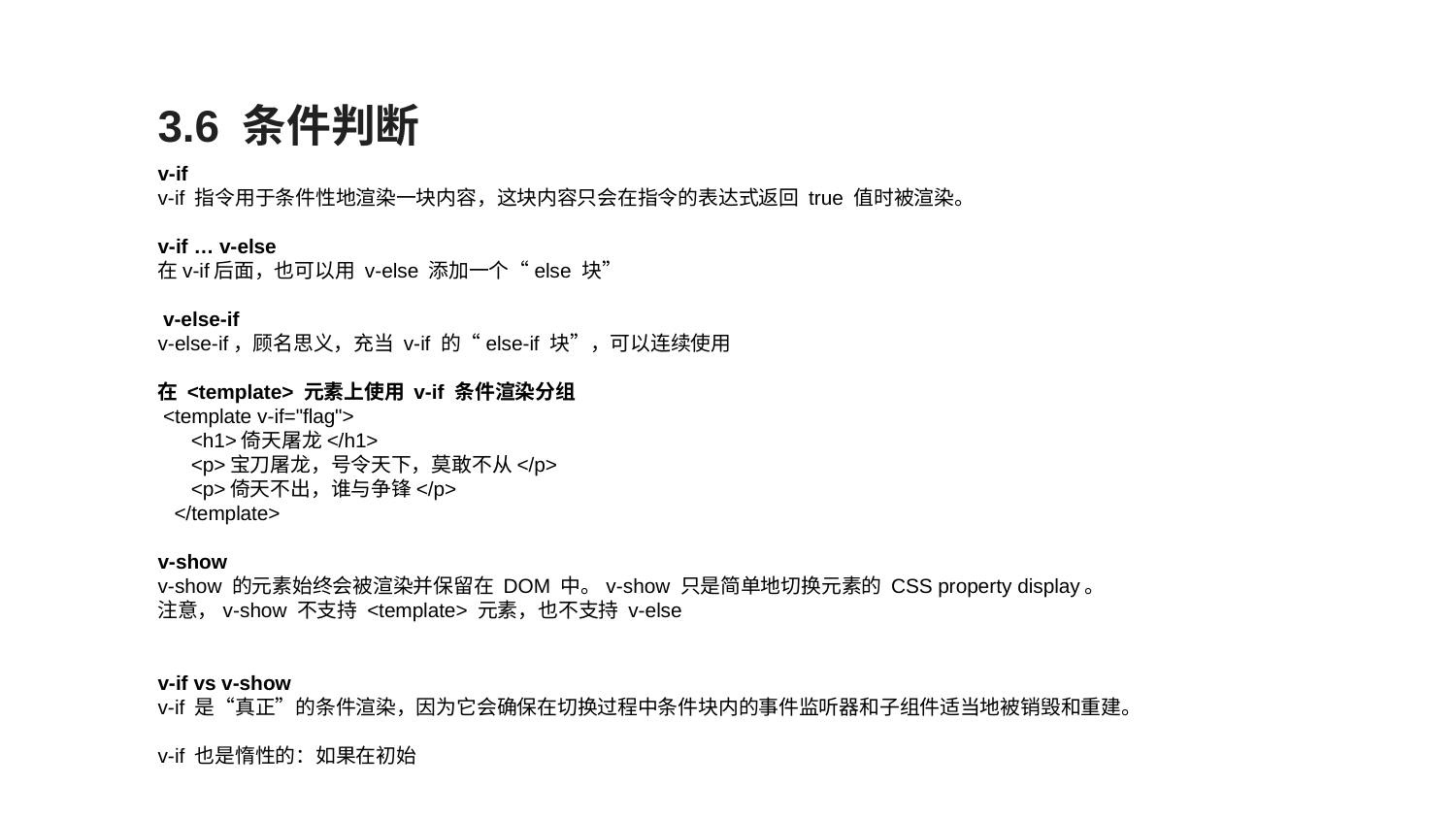

3.6 条件判断
v-if
v-if 指令用于条件性地渲染一块内容，这块内容只会在指令的表达式返回 true 值时被渲染。

v-if … v-else
在v-if后面，也可以用 v-else 添加一个“else 块”

 v-else-if
v-else-if，顾名思义，充当 v-if 的“else-if 块”，可以连续使用

在 <template> 元素上使用 v-if 条件渲染分组
 <template v-if="flag">
      <h1>倚天屠龙</h1>
      <p>宝刀屠龙，号令天下，莫敢不从</p>
      <p>倚天不出，谁与争锋</p>
   </template>

v-show
v-show 的元素始终会被渲染并保留在 DOM 中。v-show 只是简单地切换元素的 CSS property display。
注意，v-show 不支持 <template> 元素，也不支持 v-else

v-if vs v-show
v-if 是“真正”的条件渲染，因为它会确保在切换过程中条件块内的事件监听器和子组件适当地被销毁和重建。

v-if 也是惰性的：如果在初始